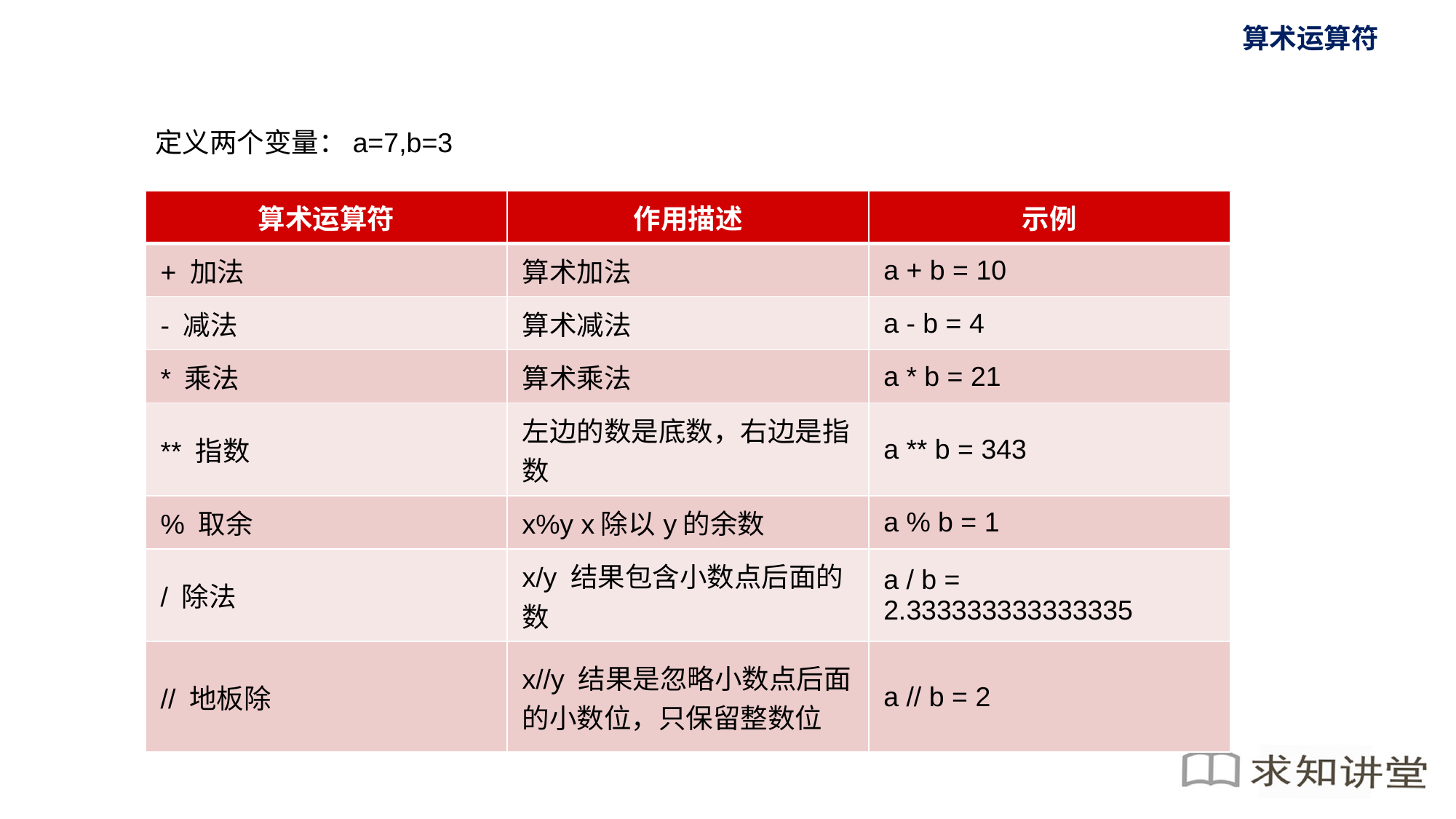

算术运算符
定义两个变量：a=7,b=3
| 算术运算符 | 作用描述 | 示例 |
| --- | --- | --- |
| + 加法 | 算术加法 | a + b = 10 |
| - 减法 | 算术减法 | a - b = 4 |
| \* 乘法 | 算术乘法 | a \* b = 21 |
| \*\* 指数 | 左边的数是底数，右边是指数 | a \*\* b = 343 |
| % 取余 | x%y x除以y的余数 | a % b = 1 |
| / 除法 | x/y 结果包含小数点后面的数 | a / b = 2.333333333333335 |
| // 地板除 | x//y 结果是忽略小数点后面的小数位，只保留整数位 | a // b = 2 |